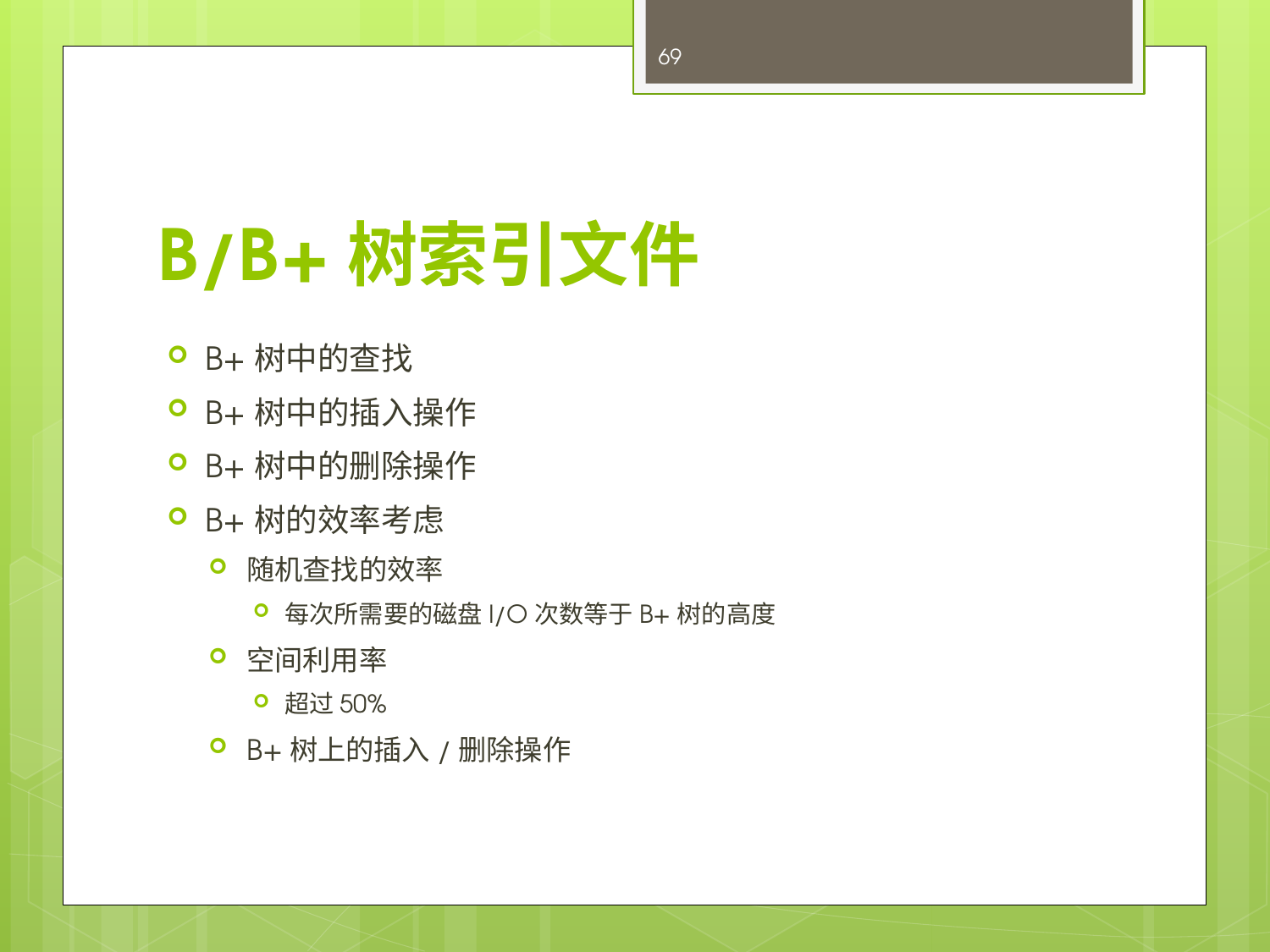

69
# B/B+树索引文件
B+树中的查找
B+树中的插入操作
B+树中的删除操作
B+树的效率考虑
随机查找的效率
每次所需要的磁盘I/O次数等于B+树的高度
空间利用率
超过50%
B+树上的插入/删除操作